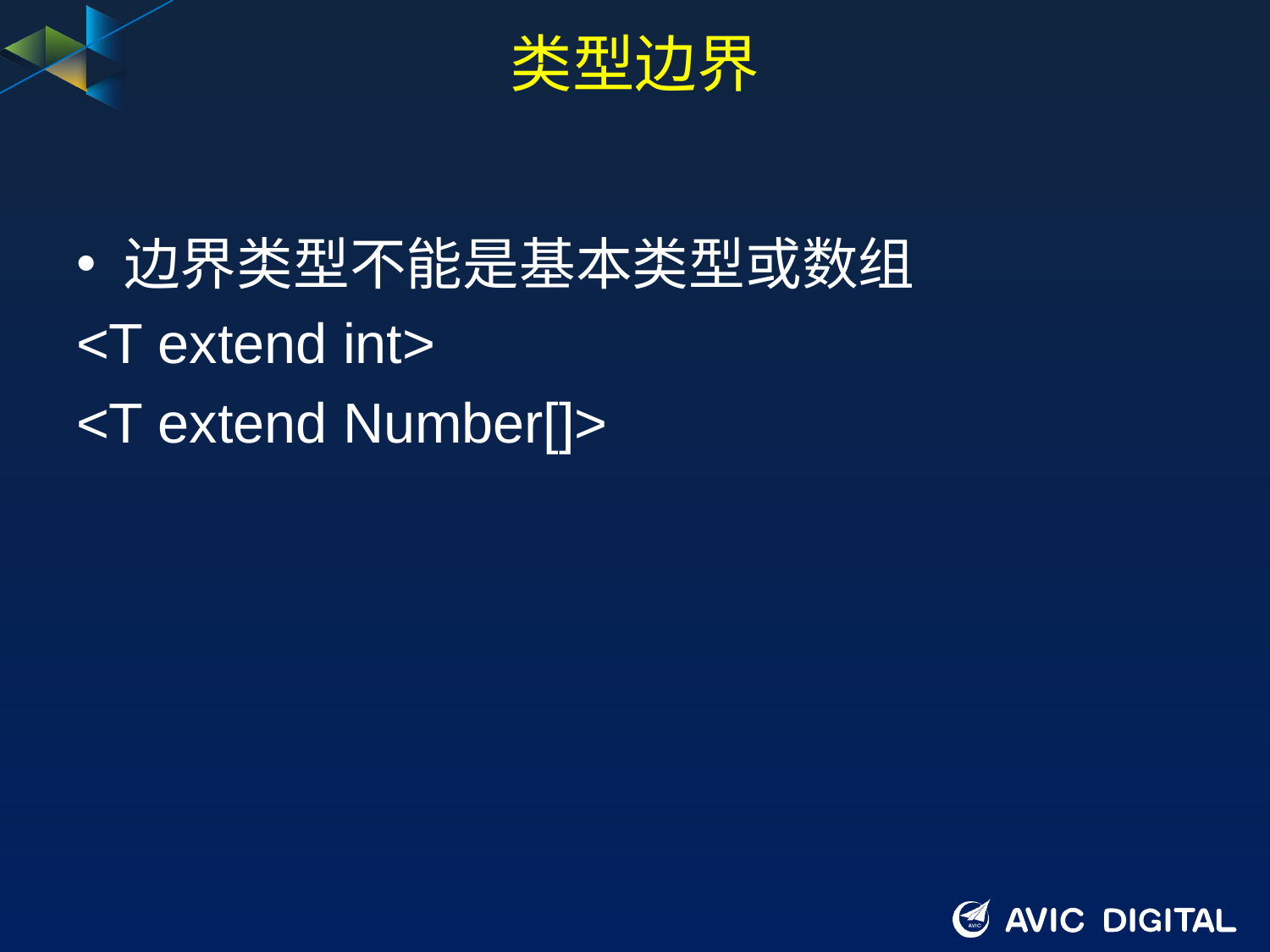

# 类型边界
边界类型不能是基本类型或数组
<T extend int>
<T extend Number[]>